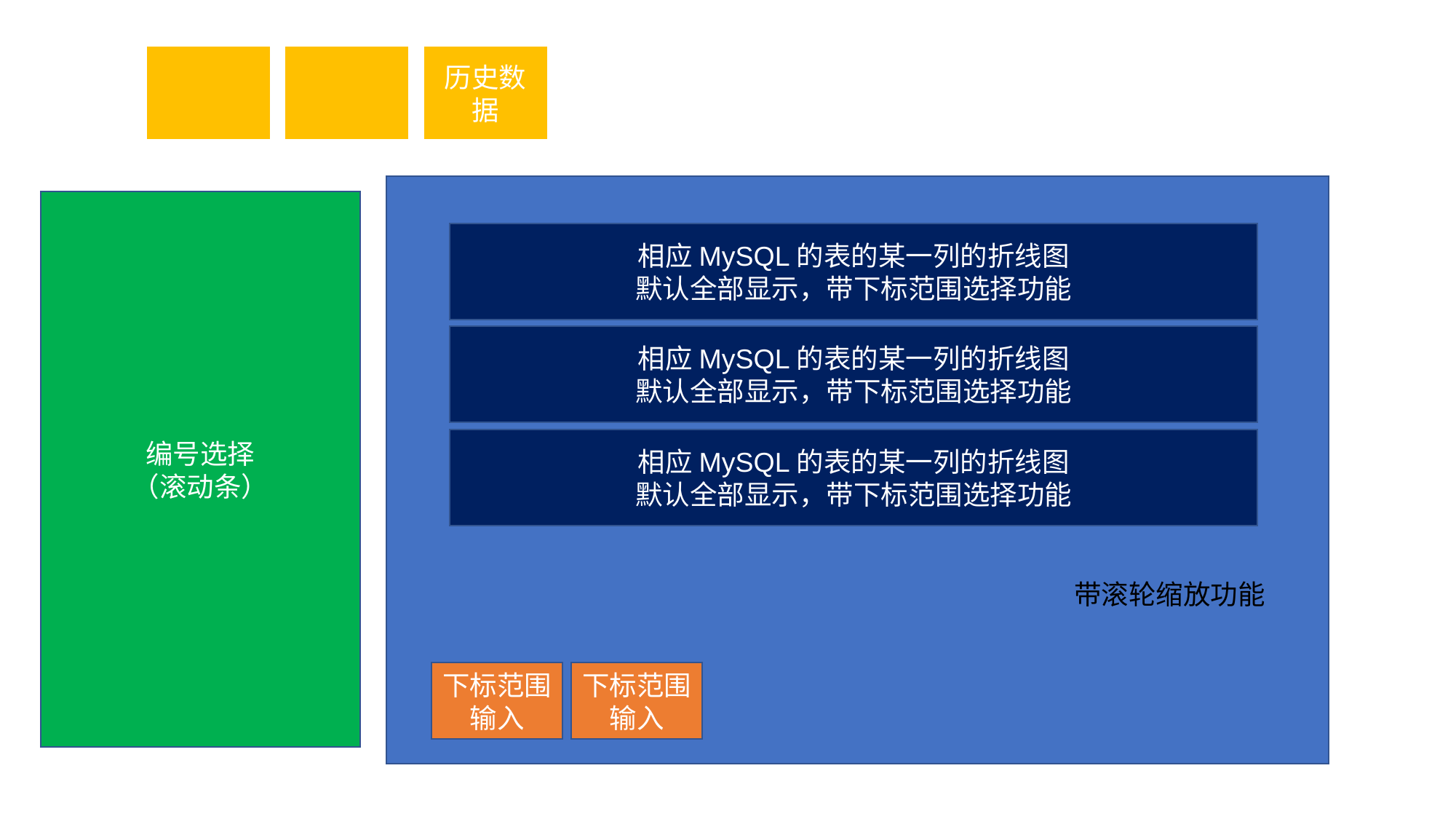

历史数据

编号选择
（滚动条）
相应MySQL的表的某一列的折线图
默认全部显示，带下标范围选择功能
相应MySQL的表的某一列的折线图
默认全部显示，带下标范围选择功能
相应MySQL的表的某一列的折线图
默认全部显示，带下标范围选择功能
带滚轮缩放功能
下标范围输入
下标范围输入